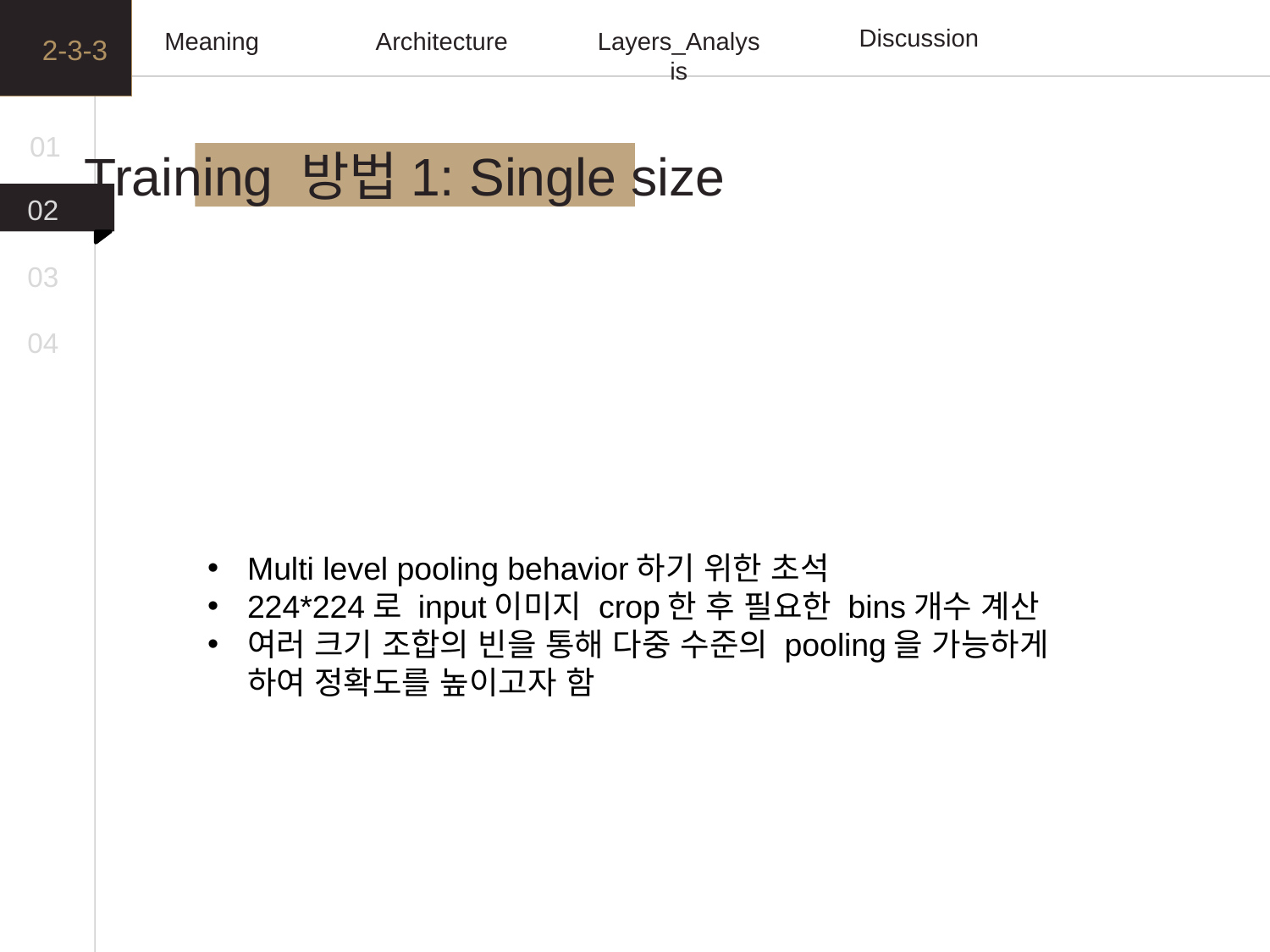

2-3-3
Discussion
Architecture
Layers_Analysis
Meaning
01
Training 방법1: Single size

02

03
04
Multi level pooling behavior하기 위한 초석
224*224로 input이미지 crop한 후 필요한 bins개수 계산
여러 크기 조합의 빈을 통해 다중 수준의 pooling을 가능하게 하여 정확도를 높이고자 함